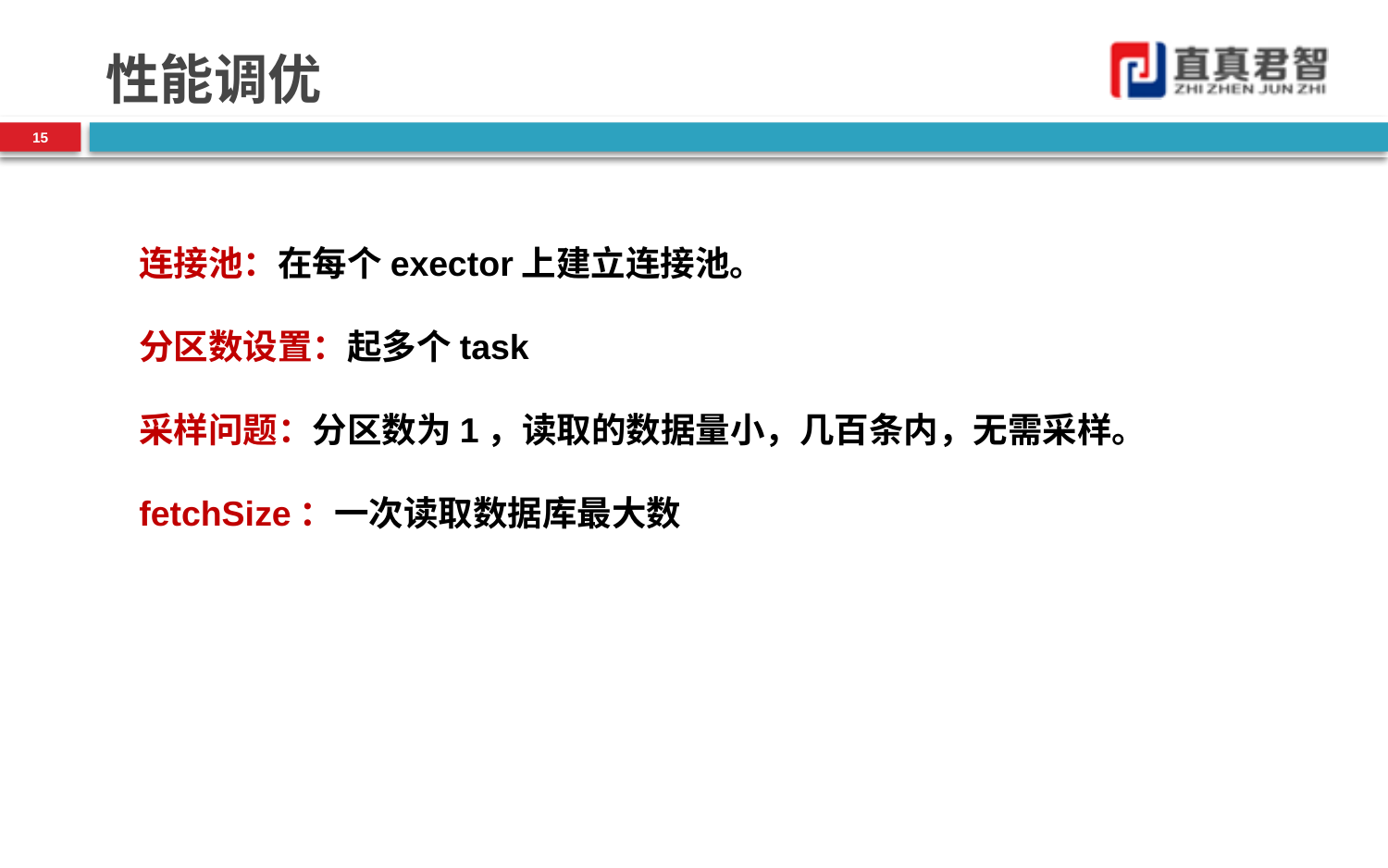

# 性能调优
15

连接池：在每个exector上建立连接池。

分区数设置：起多个task

采样问题：分区数为1，读取的数据量小，几百条内，无需采样。

fetchSize：一次读取数据库最大数